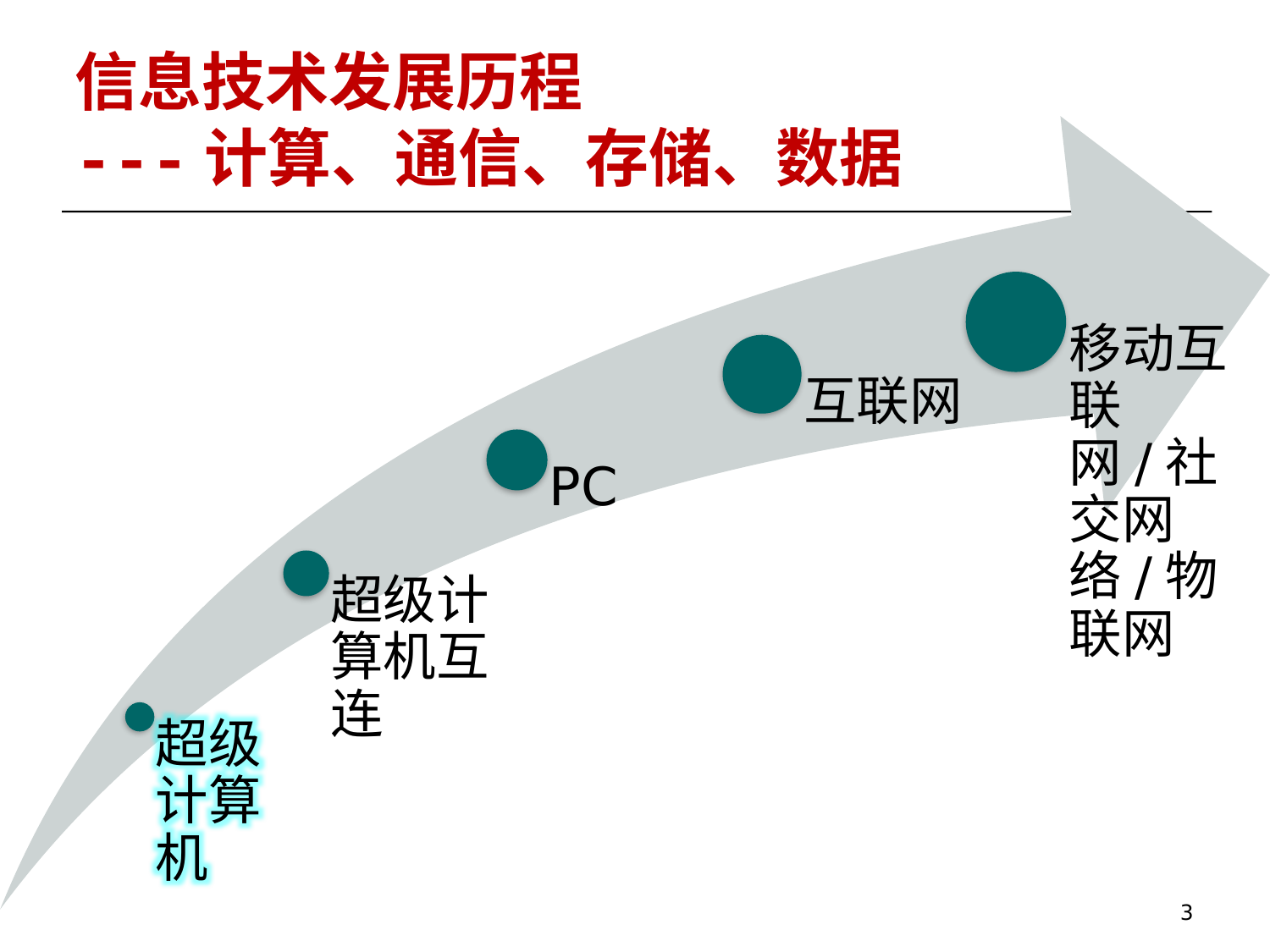

# 信息技术发展历程 ---计算、通信、存储、数据
超级计算机
超级计算机互连
PC
互联网
移动互联网/社交网络/物联网
3